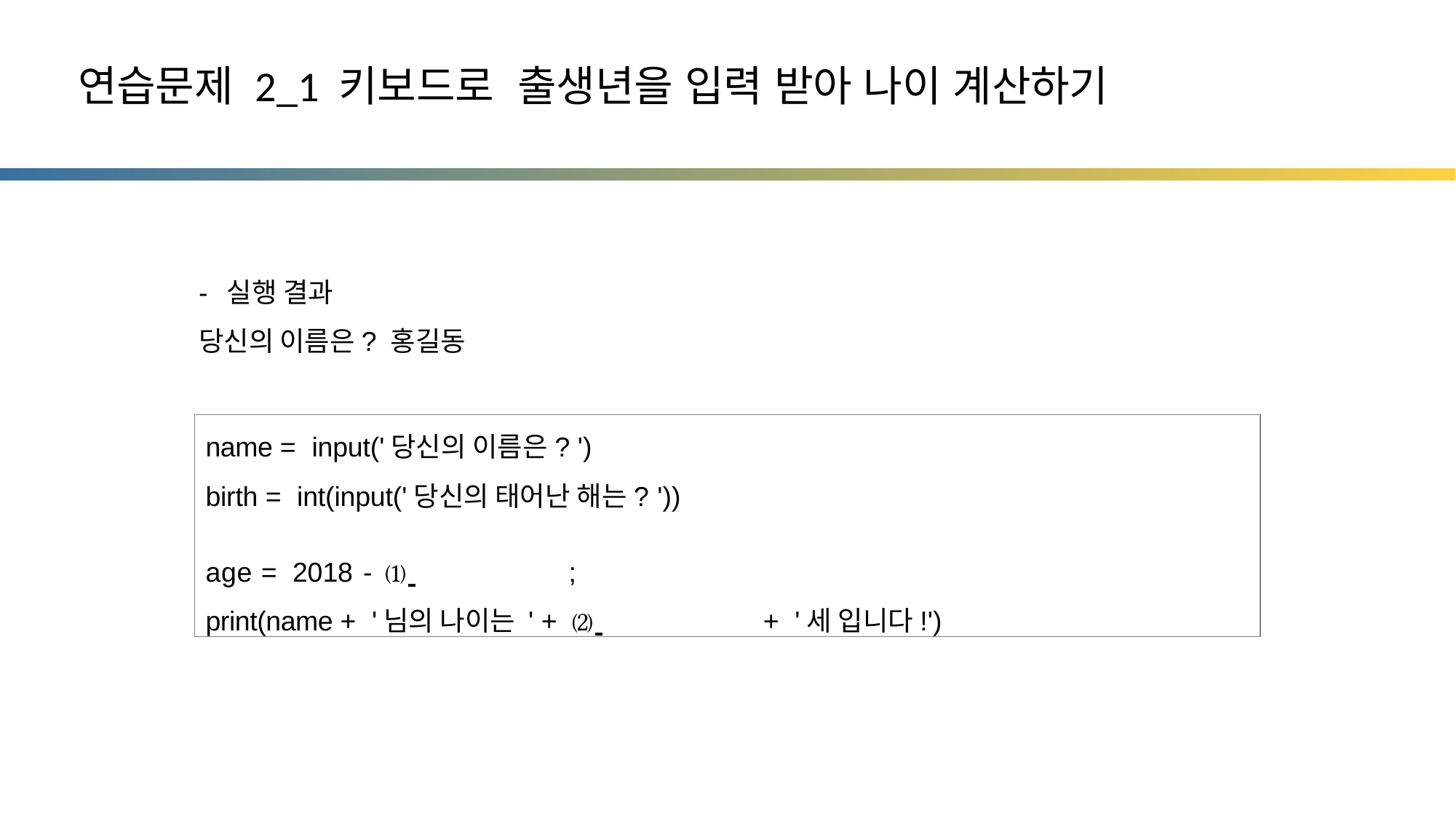

# 연습문제 2_1 키보드로  출생년을 입력 받아 나이 계산하기
- 실행 결과
당신의 이름은? 홍길동
name = input('당신의 이름은? ')
birth = int(input('당신의 태어난 해는? '))

age = 2018 - ⑴ 	;
print(name + '님의 나이는 ' + ⑵ 	+ '세 입니다!')